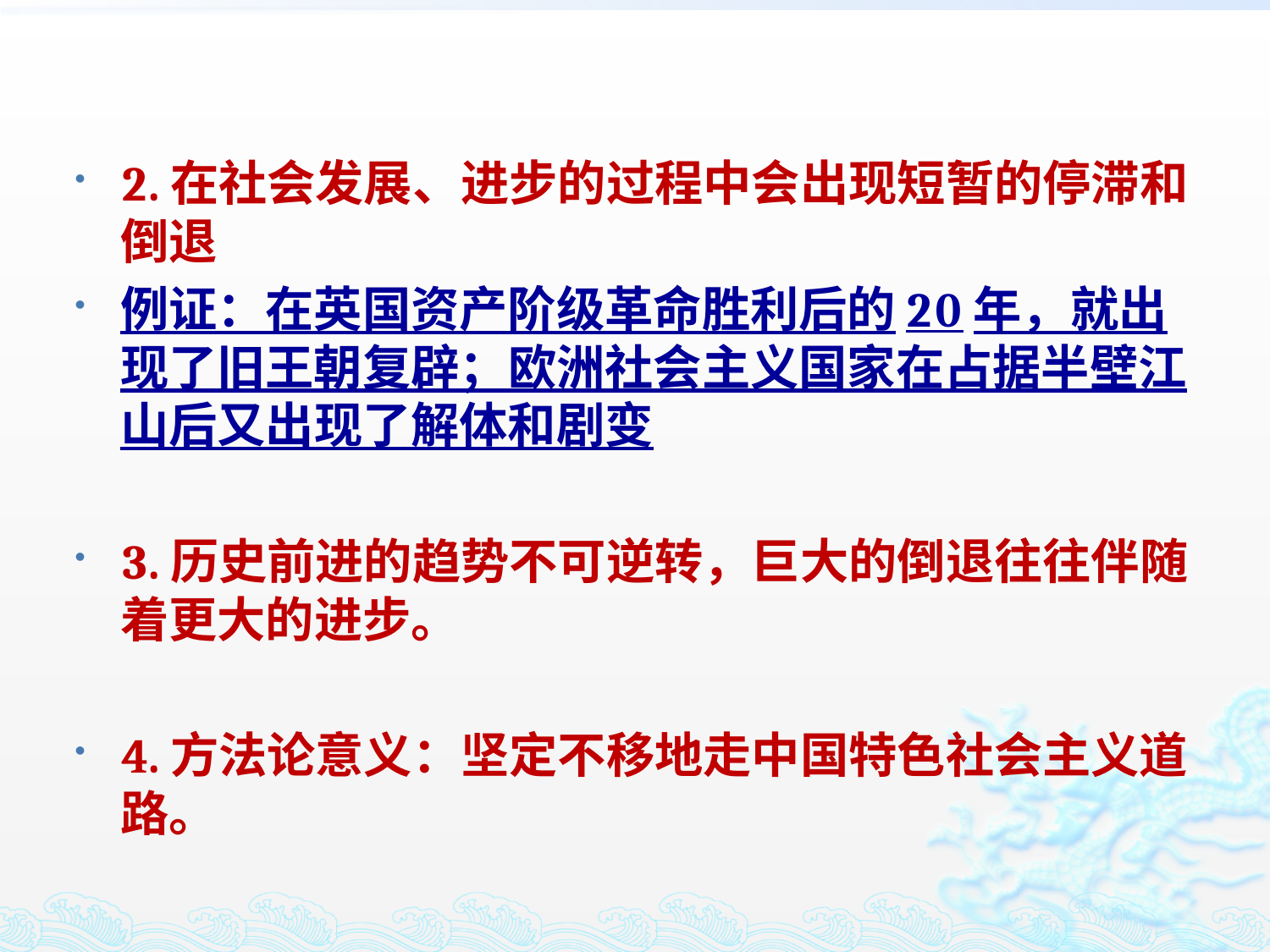

2.在社会发展、进步的过程中会出现短暂的停滞和倒退
例证：在英国资产阶级革命胜利后的20年，就出现了旧王朝复辟；欧洲社会主义国家在占据半壁江山后又出现了解体和剧变

3.历史前进的趋势不可逆转，巨大的倒退往往伴随着更大的进步。

4.方法论意义：坚定不移地走中国特色社会主义道路。